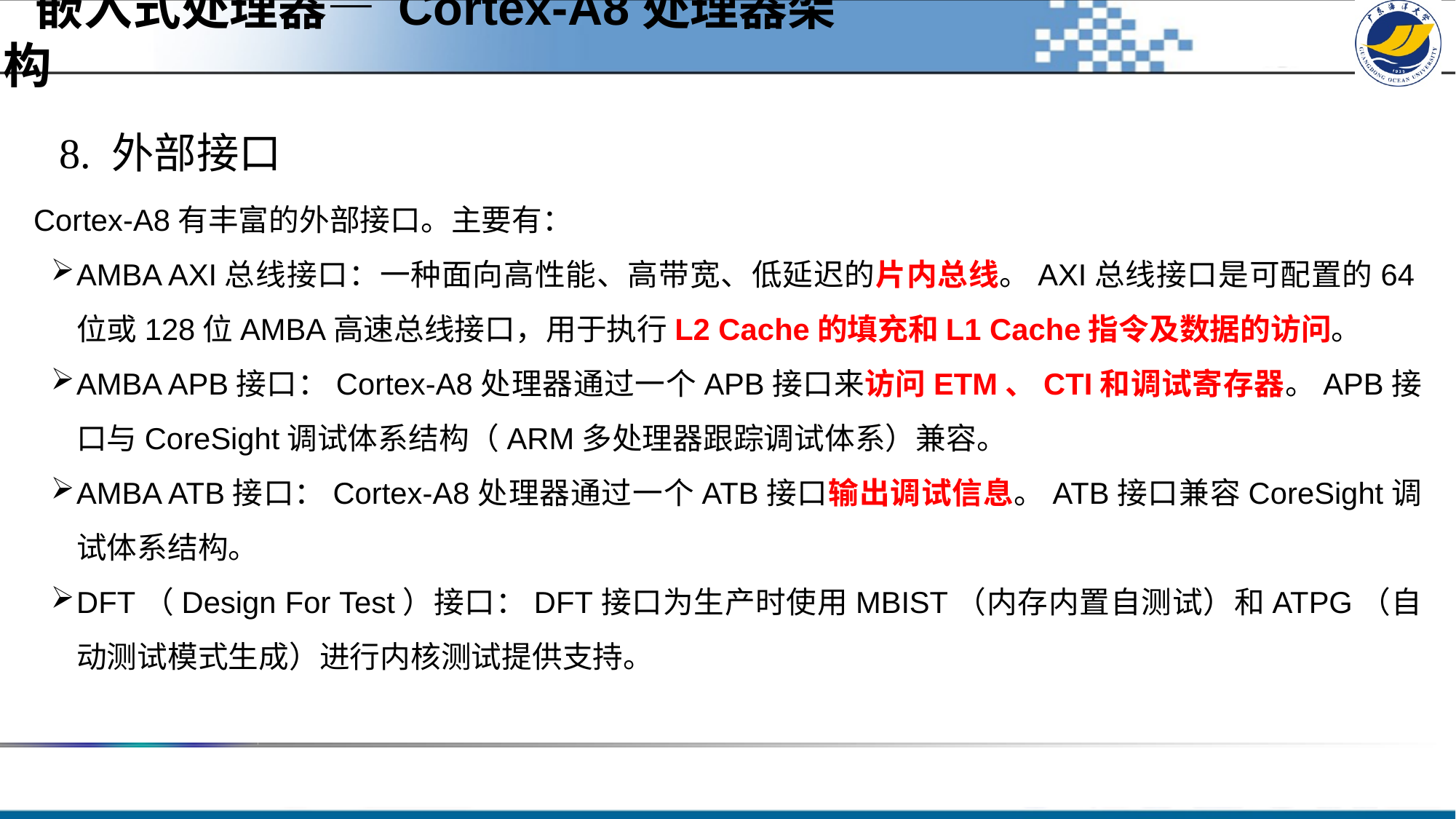

嵌入式处理器— Cortex-A8处理器架构
8. 外部接口
Cortex-A8有丰富的外部接口。主要有：
AMBA AXI总线接口：一种面向高性能、高带宽、低延迟的片内总线。AXI总线接口是可配置的64位或128位AMBA高速总线接口，用于执行L2 Cache的填充和L1 Cache指令及数据的访问。
AMBA APB接口：Cortex-A8处理器通过一个APB接口来访问ETM、CTI和调试寄存器。APB接口与CoreSight调试体系结构（ARM多处理器跟踪调试体系）兼容。
AMBA ATB接口：Cortex-A8处理器通过一个ATB接口输出调试信息。ATB接口兼容CoreSight调试体系结构。
DFT（Design For Test）接口：DFT接口为生产时使用MBIST（内存内置自测试）和ATPG（自动测试模式生成）进行内核测试提供支持。
83